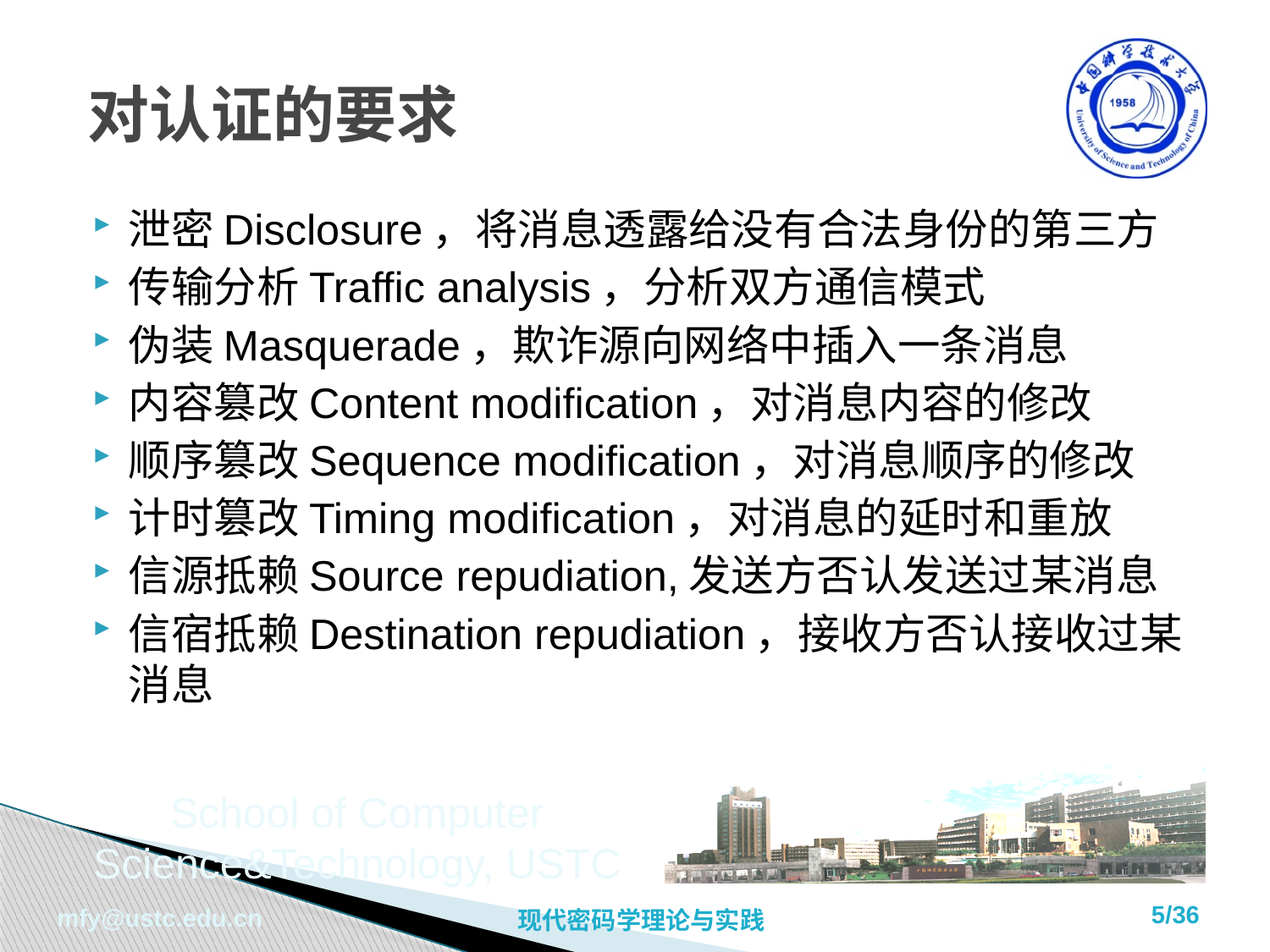

# 对认证的要求
泄密Disclosure，将消息透露给没有合法身份的第三方
传输分析Traffic analysis，分析双方通信模式
伪装Masquerade，欺诈源向网络中插入一条消息
内容篡改Content modification，对消息内容的修改
顺序篡改Sequence modification，对消息顺序的修改
计时篡改Timing modification，对消息的延时和重放
信源抵赖Source repudiation,发送方否认发送过某消息
信宿抵赖Destination repudiation，接收方否认接收过某消息